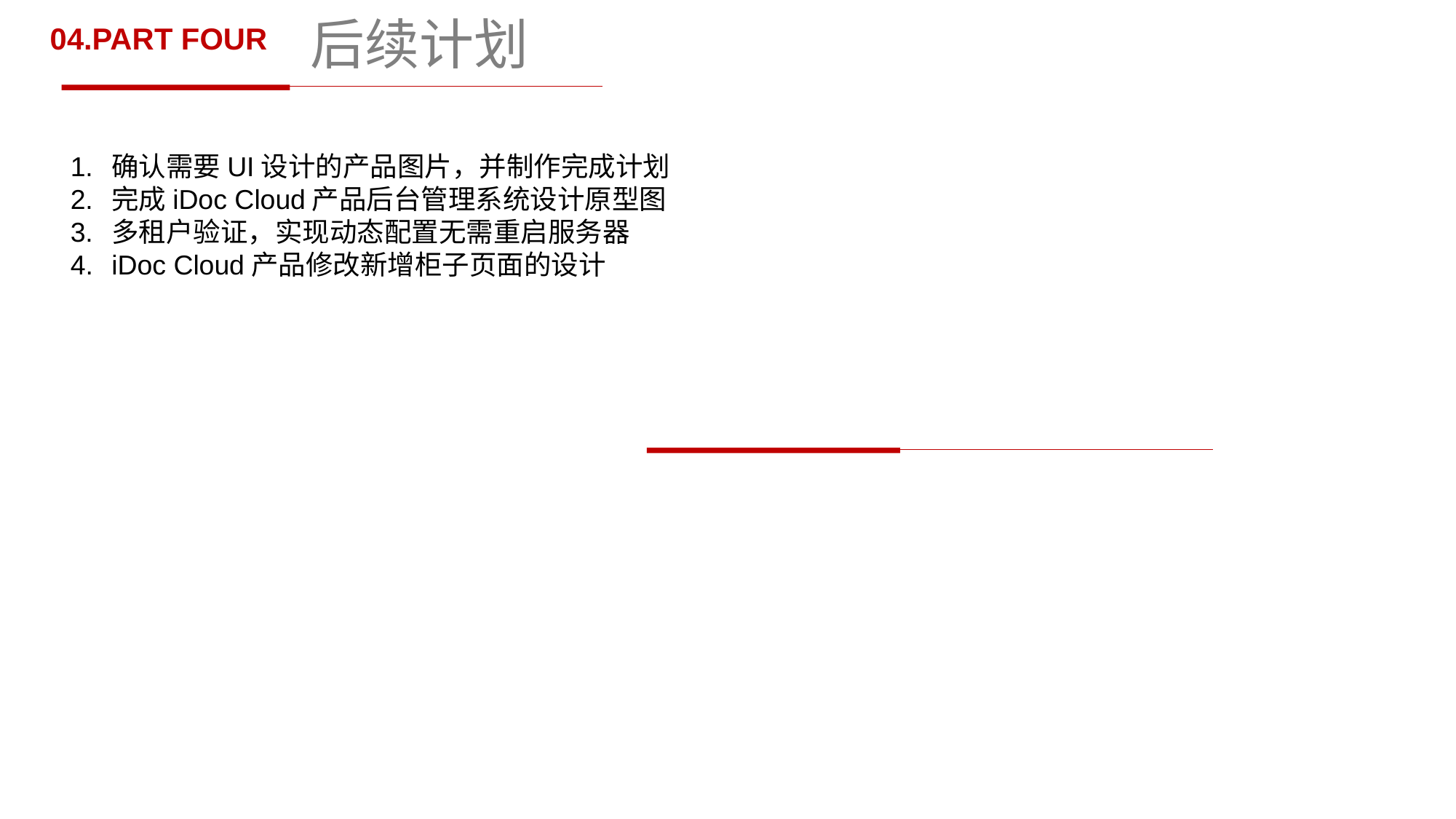

# 后续计划
04.PART FOUR

确认需要UI设计的产品图片，并制作完成计划
完成iDoc Cloud产品后台管理系统设计原型图
多租户验证，实现动态配置无需重启服务器
iDoc Cloud产品修改新增柜子页面的设计